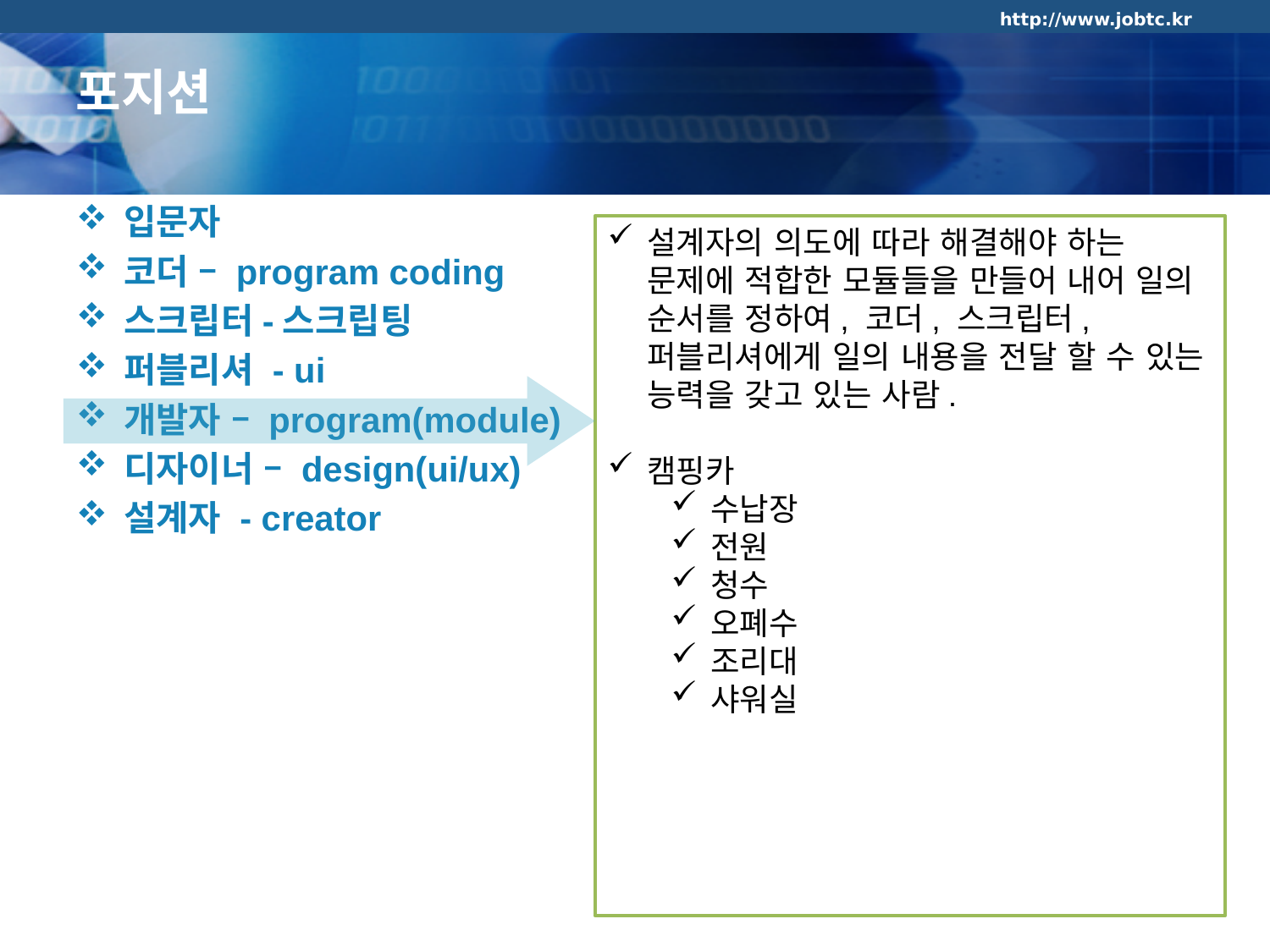

포지션
입문자
코더 – program coding
스크립터-스크립팅
퍼블리셔 - ui
개발자 – program(module)
디자이너 – design(ui/ux)
설계자 - creator
설계자의 의도에 따라 해결해야 하는 문제에 적합한 모듈들을 만들어 내어 일의 순서를 정하여, 코더, 스크립터, 퍼블리셔에게 일의 내용을 전달 할 수 있는 능력을 갖고 있는 사람.

캠핑카
수납장
전원
청수
오폐수
조리대
샤워실